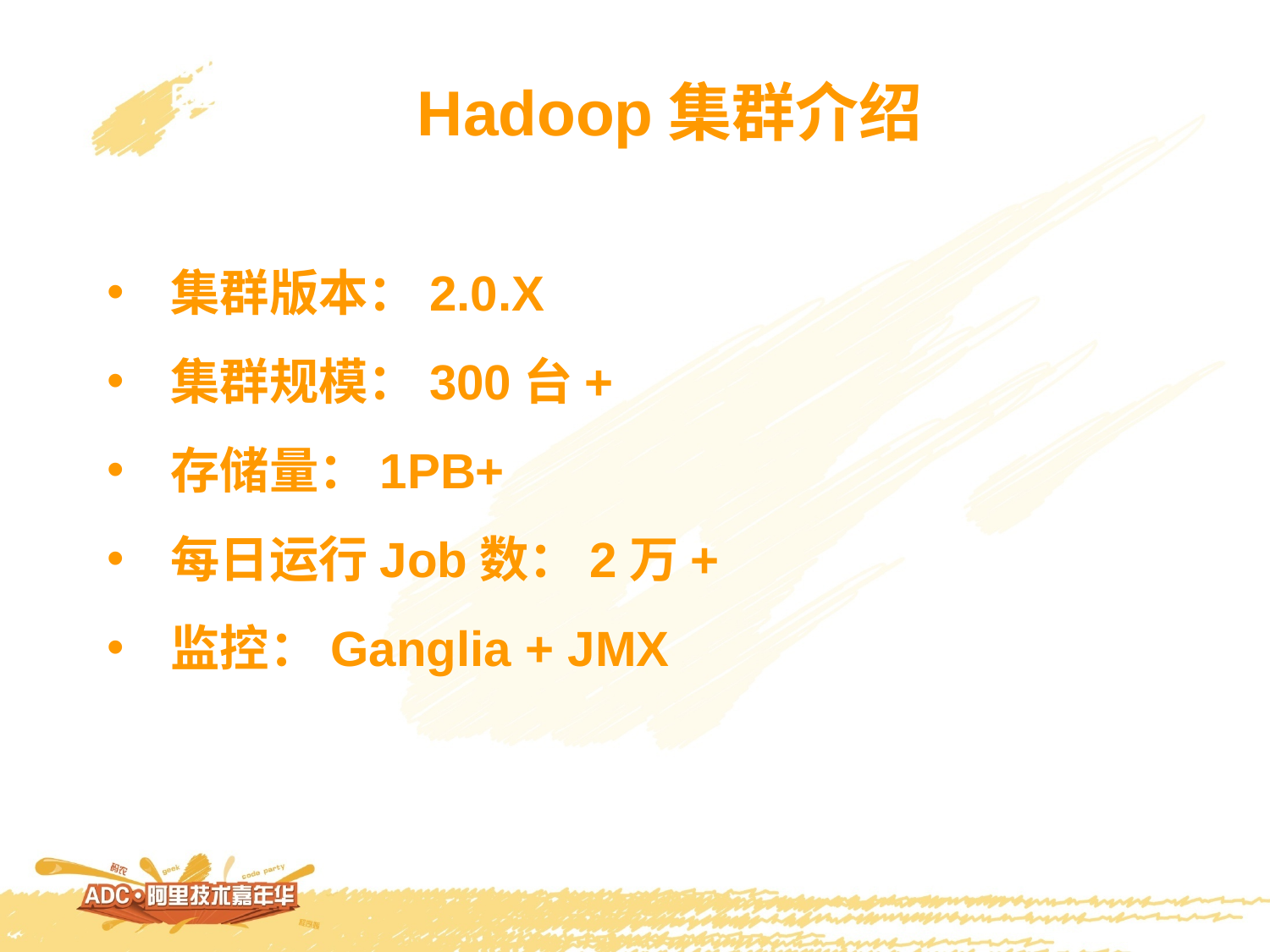

Hadoop集群介绍
集群版本：2.0.X
集群规模：300台+
存储量：1PB+
每日运行Job数：2万+
监控：Ganglia + JMX